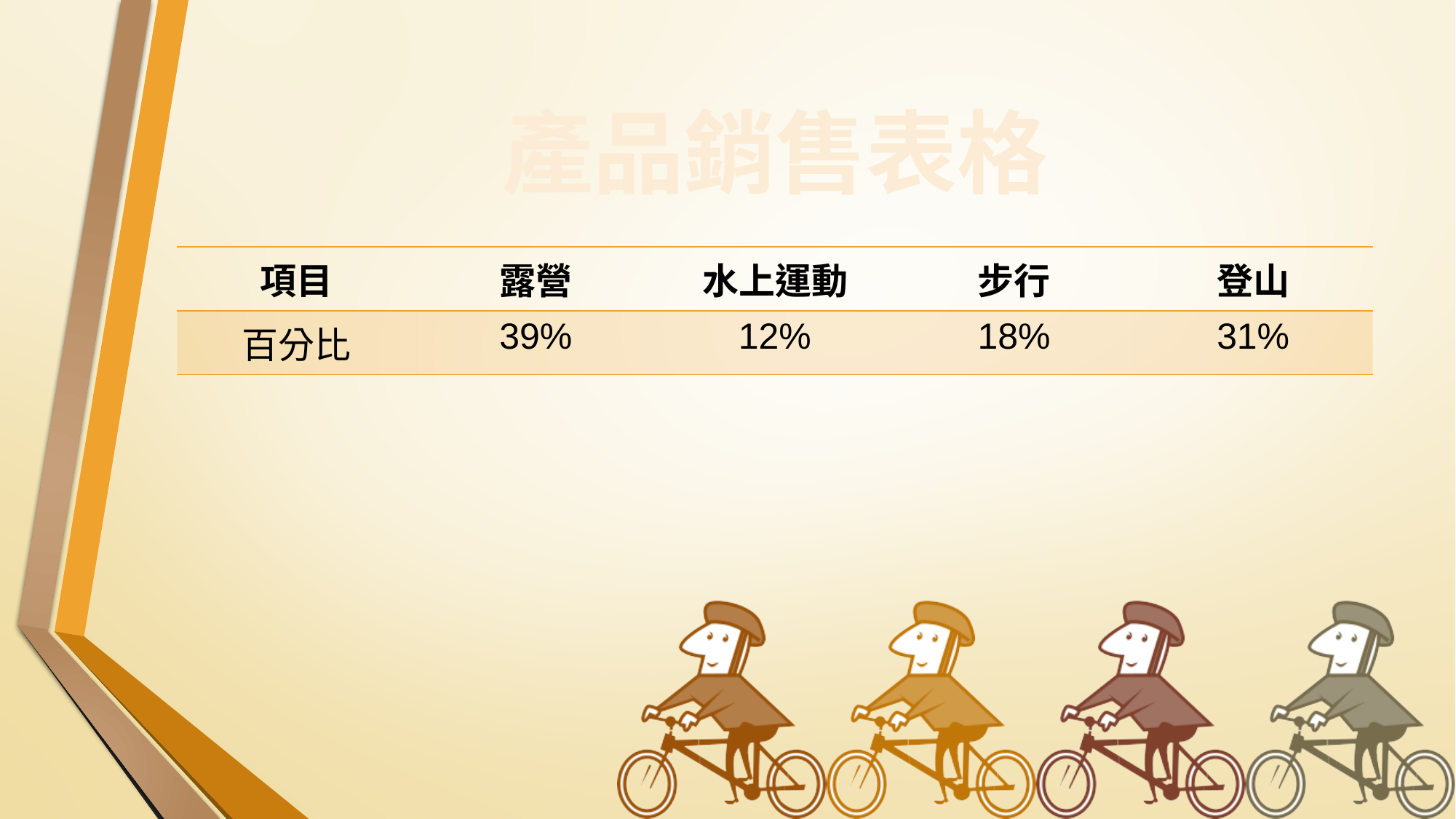

# 產品銷售表格
| 項目 | 露營 | 水上運動 | 步行 | 登山 |
| --- | --- | --- | --- | --- |
| 百分比 | 39% | 12% | 18% | 31% |